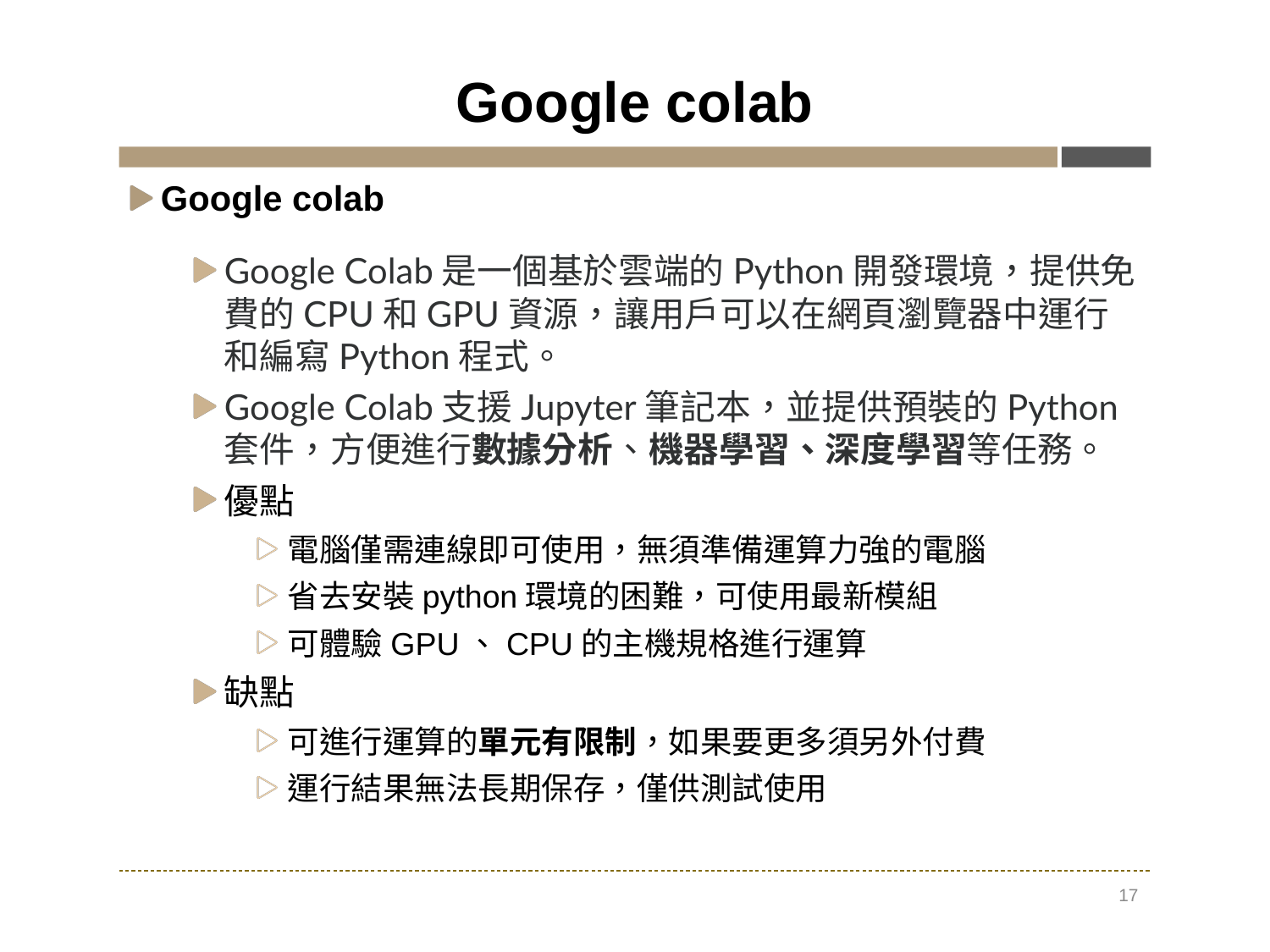

# Google colab
Google colab
Google Colab是一個基於雲端的Python開發環境，提供免費的CPU和GPU資源，讓用戶可以在網頁瀏覽器中運行和編寫Python程式。
Google Colab支援Jupyter筆記本，並提供預裝的Python套件，方便進行數據分析、機器學習、深度學習等任務。
優點
電腦僅需連線即可使用，無須準備運算力強的電腦
省去安裝python環境的困難，可使用最新模組
可體驗GPU、CPU的主機規格進行運算
缺點
可進行運算的單元有限制，如果要更多須另外付費
運行結果無法長期保存，僅供測試使用

17